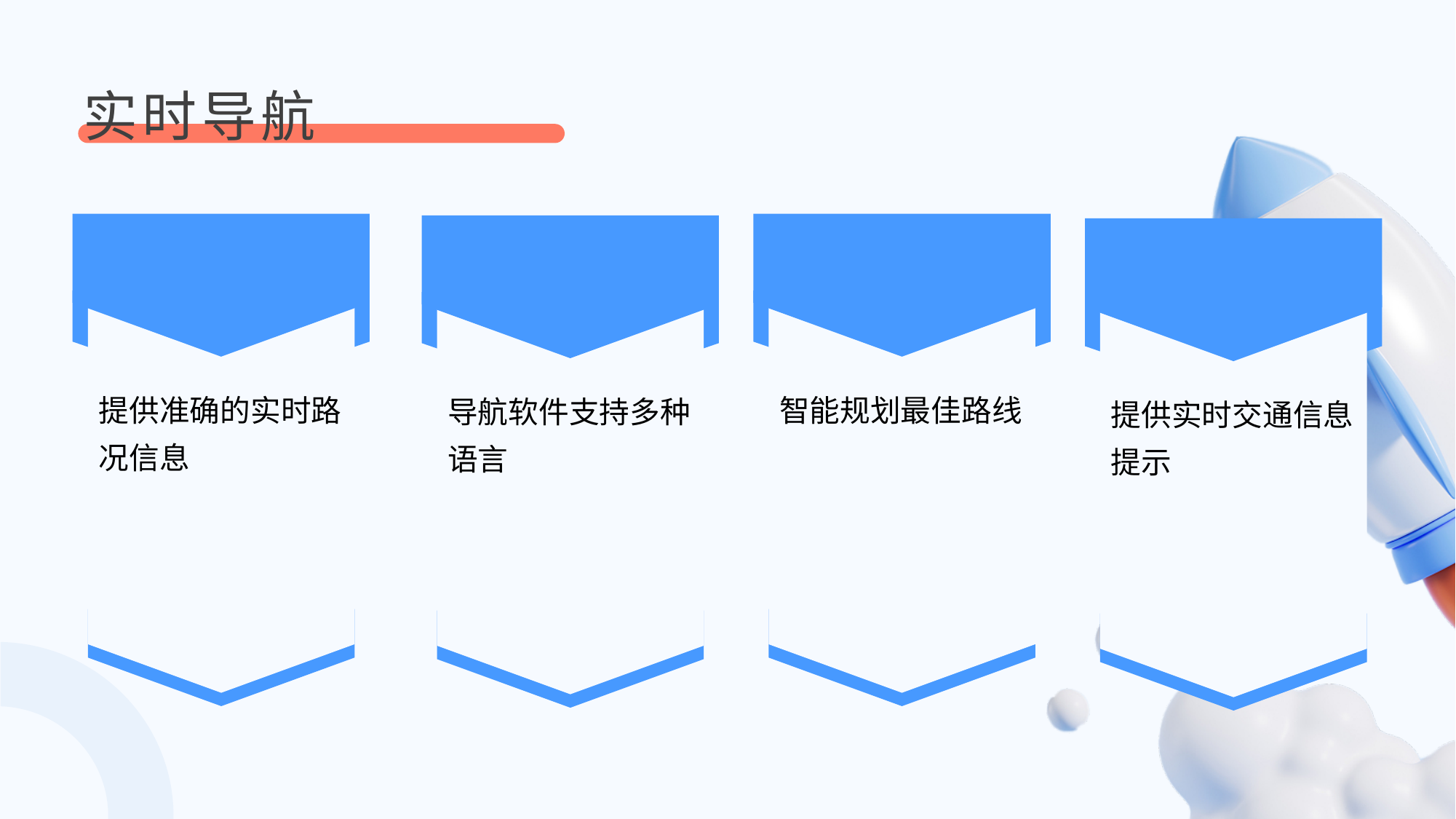

实时导航

提供准确的实时路况信息
智能规划最佳路线
导航软件支持多种语言
提供实时交通信息提示